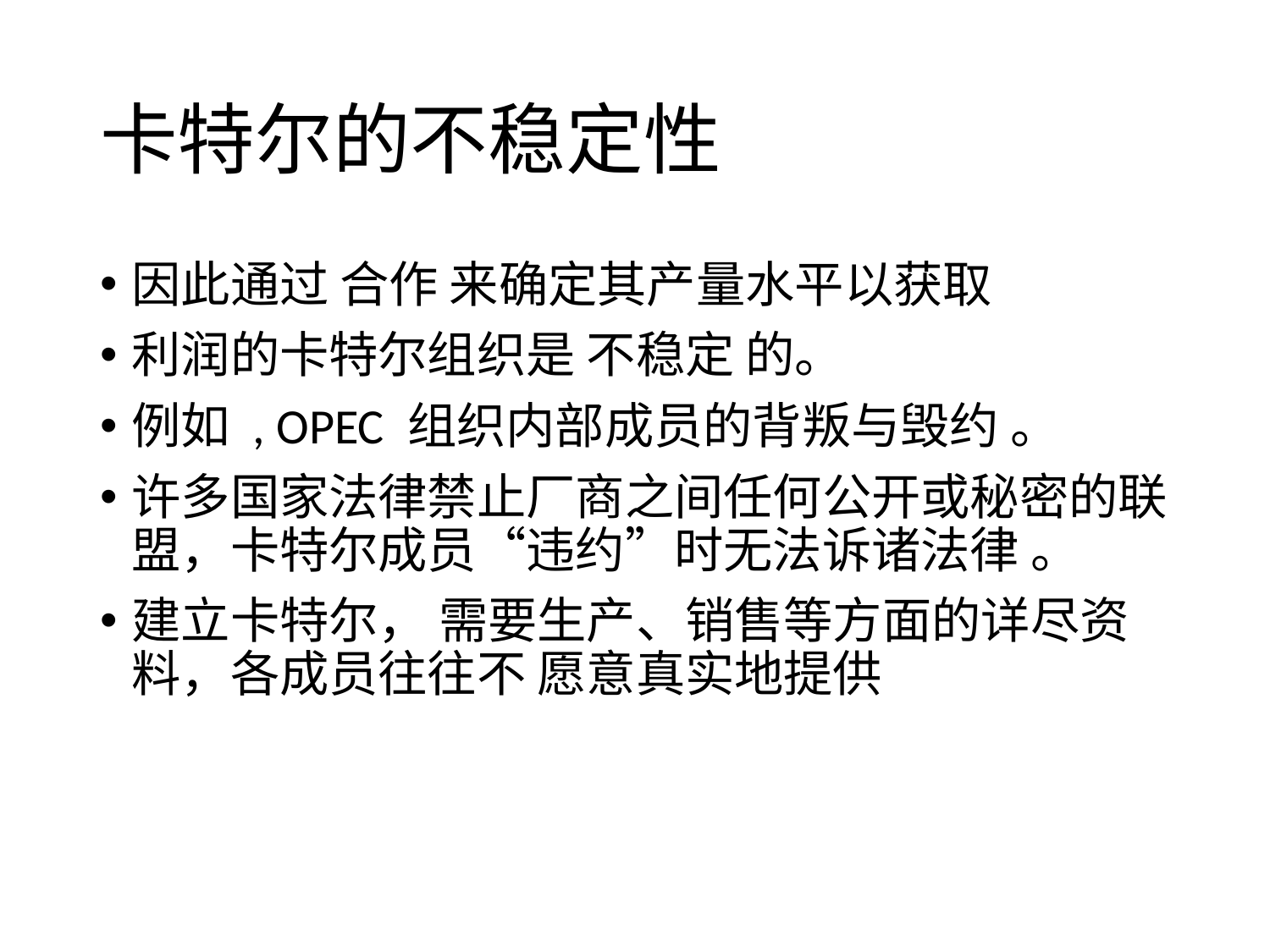

# 卡特尔的不稳定性
因此通过 合作 来确定其产量水平以获取
利润的卡特尔组织是 不稳定 的。
例如 , OPEC 组织内部成员的背叛与毁约 。
许多国家法律禁止厂商之间任何公开或秘密的联盟，卡特尔成员“违约”时无法诉诸法律 。
建立卡特尔， 需要生产、销售等方面的详尽资料，各成员往往不 愿意真实地提供